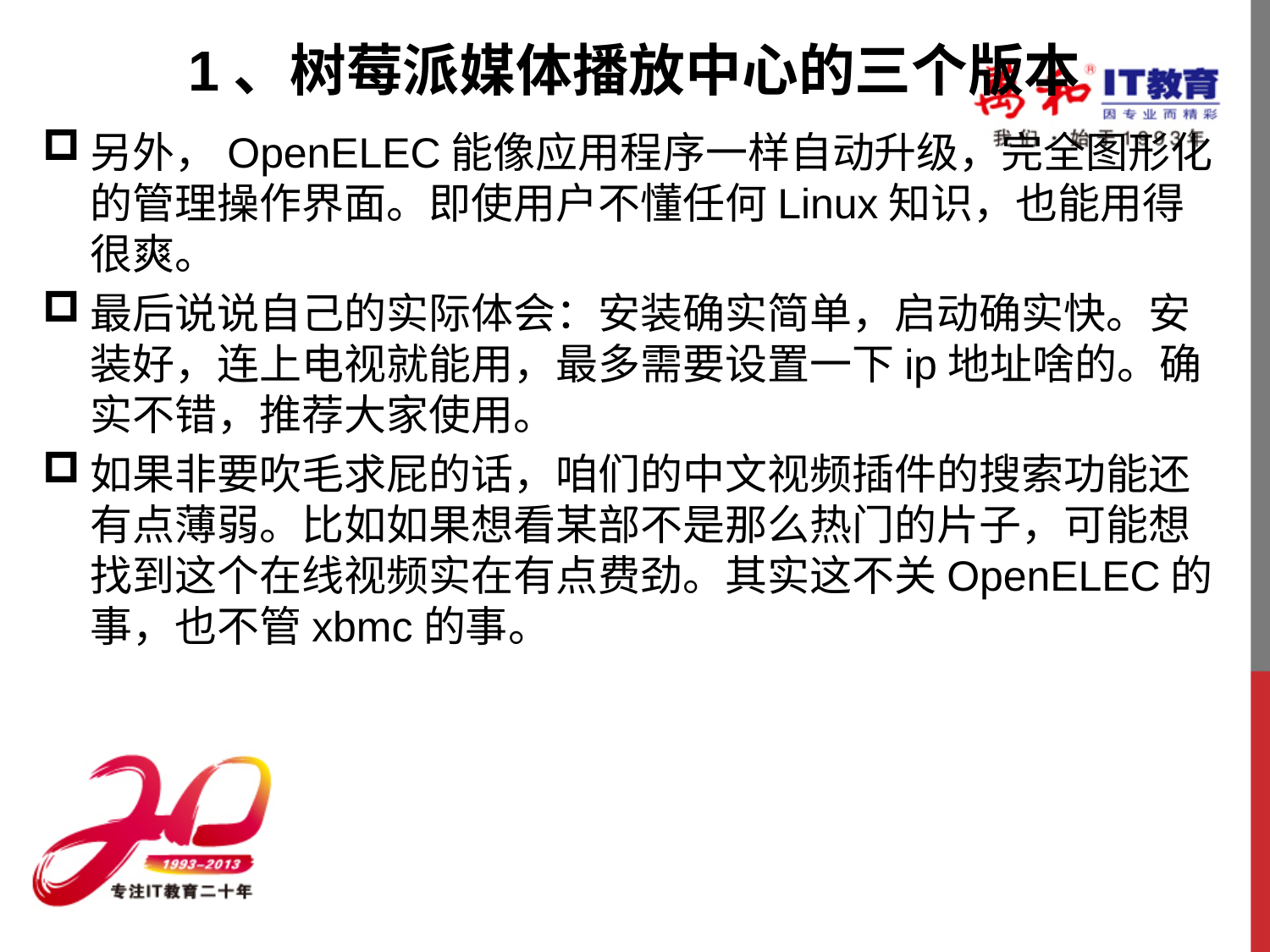

# 1、树莓派媒体播放中心的三个版本
另外，OpenELEC能像应用程序一样自动升级，完全图形化的管理操作界面。即使用户不懂任何Linux知识，也能用得很爽。
最后说说自己的实际体会：安装确实简单，启动确实快。安装好，连上电视就能用，最多需要设置一下ip地址啥的。确实不错，推荐大家使用。
如果非要吹毛求屁的话，咱们的中文视频插件的搜索功能还有点薄弱。比如如果想看某部不是那么热门的片子，可能想找到这个在线视频实在有点费劲。其实这不关OpenELEC的事，也不管xbmc的事。